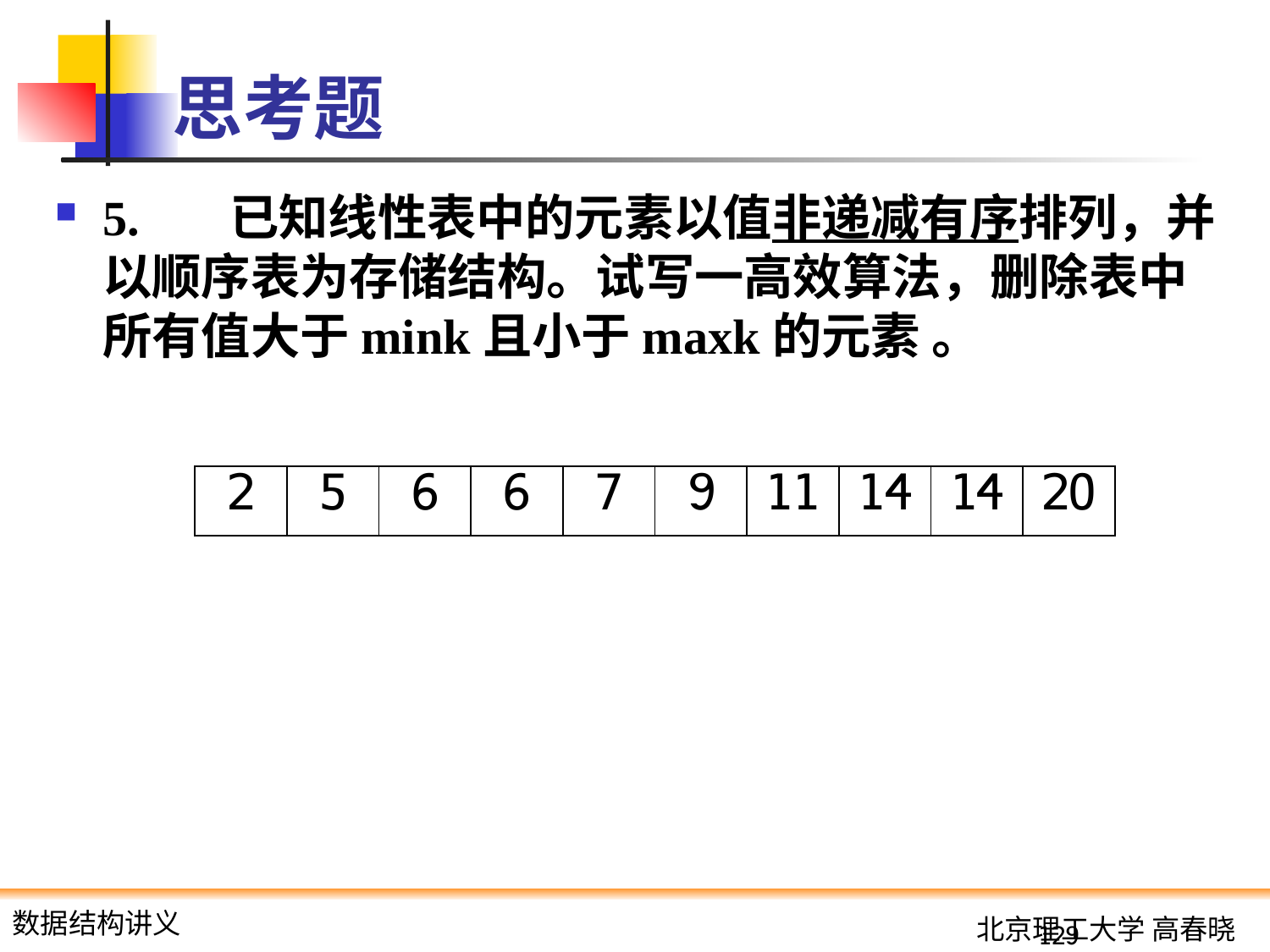

# 思考题
5.	已知线性表中的元素以值非递减有序排列，并以顺序表为存储结构。试写一高效算法，删除表中所有值大于mink且小于maxk的元素 。
| 2 | 5 | 6 | 6 | 7 | 9 | 11 | 14 | 14 | 20 |
| --- | --- | --- | --- | --- | --- | --- | --- | --- | --- |
129